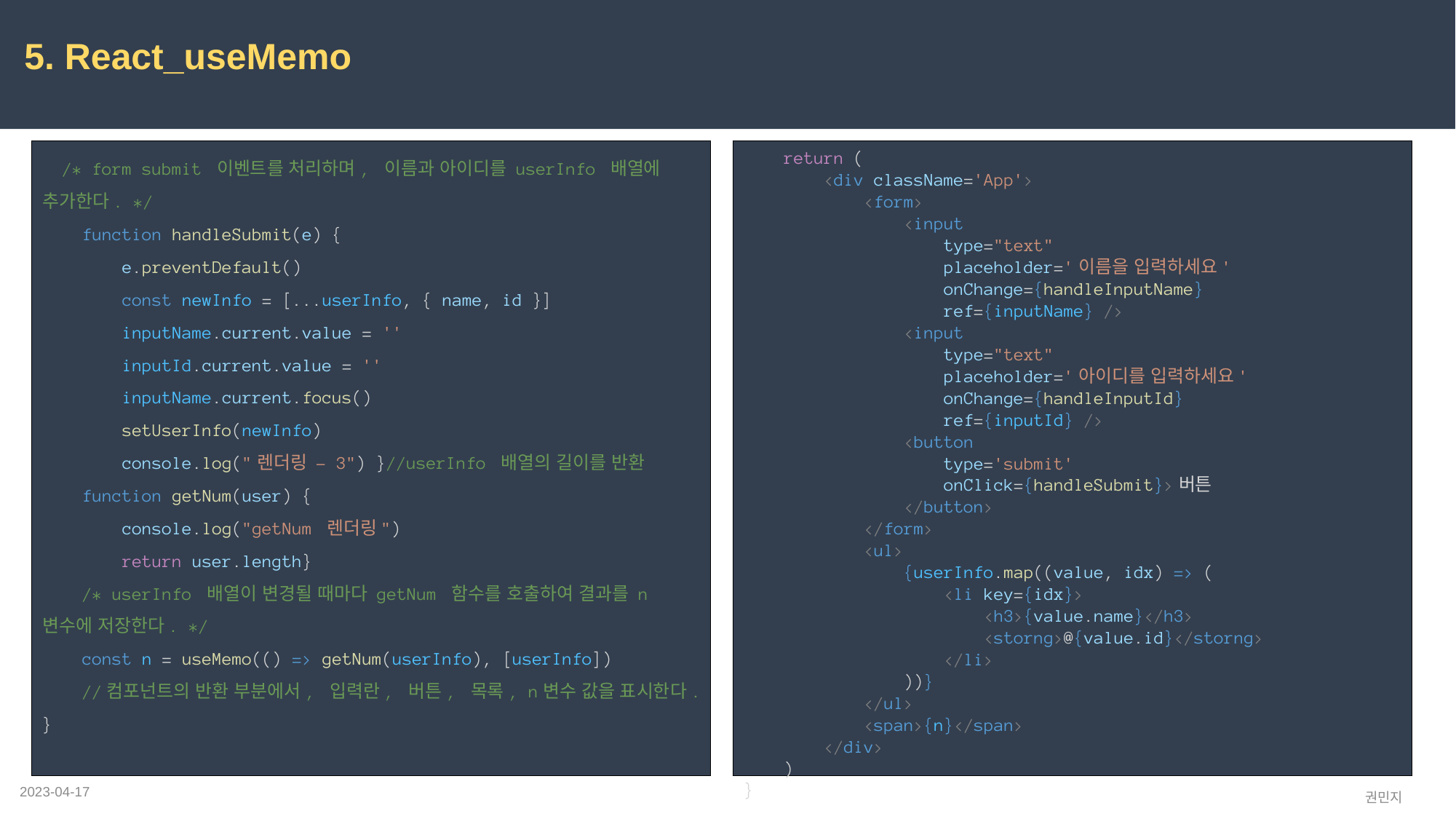

5. React_useMemo
  /* form submit 이벤트를 처리하며, 이름과 아이디를 userInfo 배열에 추가한다. */
    function handleSubmit(e) {
        e.preventDefault()
        const newInfo = [...userInfo, { name, id }]
        inputName.current.value = ''
        inputId.current.value = ''
        inputName.current.focus()
        setUserInfo(newInfo)
        console.log("렌더링 - 3") }//userInfo 배열의 길이를 반환
    function getNum(user) {
        console.log("getNum 렌더링")
        return user.length}
    /* userInfo 배열이 변경될 때마다 getNum 함수를 호출하여 결과를 n변수에 저장한다. */
    const n = useMemo(() => getNum(userInfo), [userInfo])
    //컴포넌트의 반환 부분에서, 입력란, 버튼, 목록, n변수 값을 표시한다.
}

    return (
        <div className='App'>
            <form>
                <input
                    type="text"
                    placeholder='이름을 입력하세요'
                    onChange={handleInputName}
                    ref={inputName} />
                <input
                    type="text"
                    placeholder='아이디를 입력하세요'
                    onChange={handleInputId}
                    ref={inputId} />
                <button
                    type='submit'
                    onClick={handleSubmit}>버튼
                </button>
            </form>
            <ul>
                {userInfo.map((value, idx) => (
                    <li key={idx}>
                        <h3>{value.name}</h3>
                        <storng>@{value.id}</storng>
                    </li>
                ))}
            </ul>
            <span>{n}</span>
        </div>
    )
}

2023-04-17
권민지